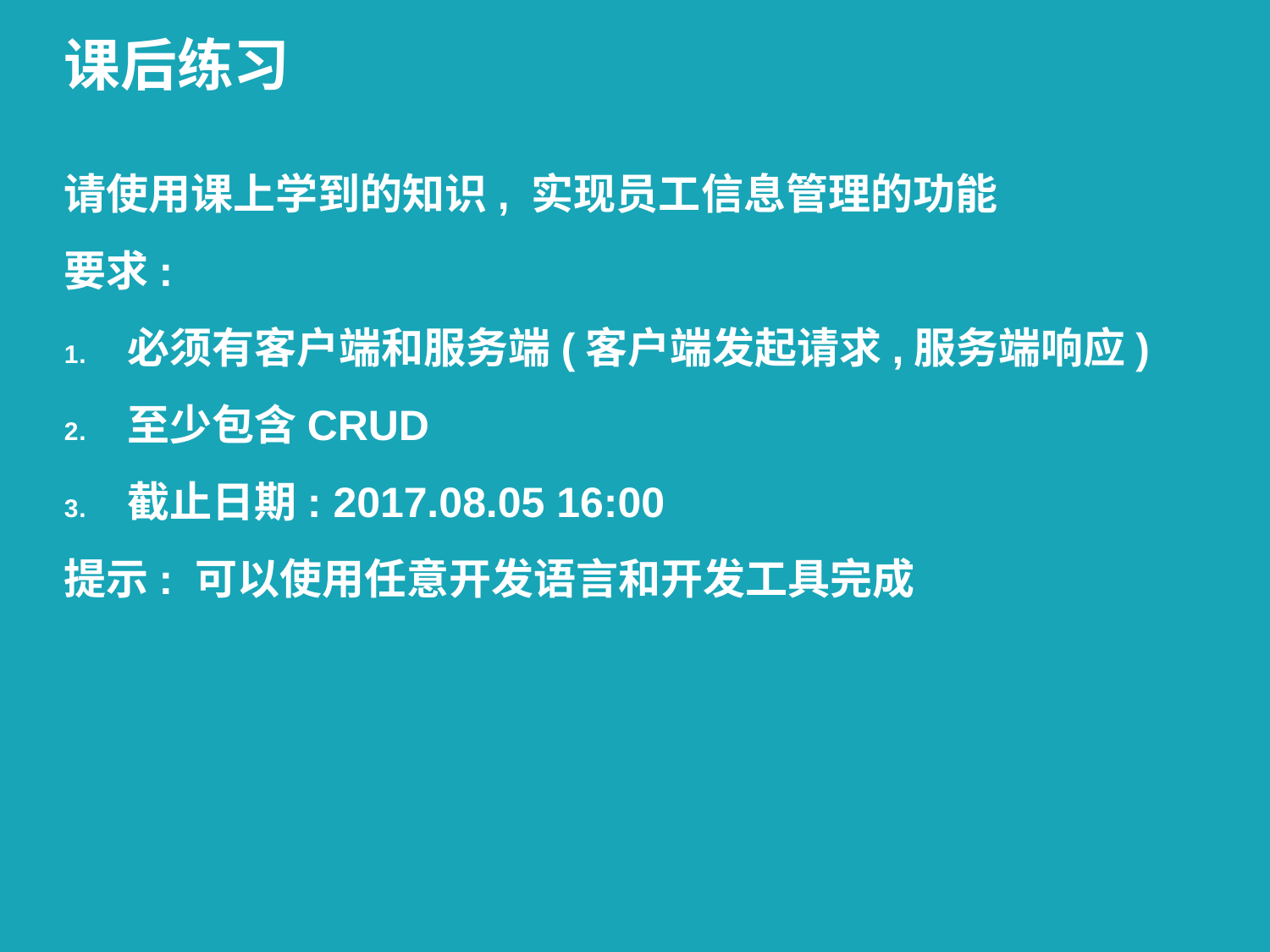

# 课后练习
请使用课上学到的知识, 实现员工信息管理的功能
要求:
必须有客户端和服务端(客户端发起请求,服务端响应)
至少包含CRUD
截止日期: 2017.08.05 16:00
提示: 可以使用任意开发语言和开发工具完成